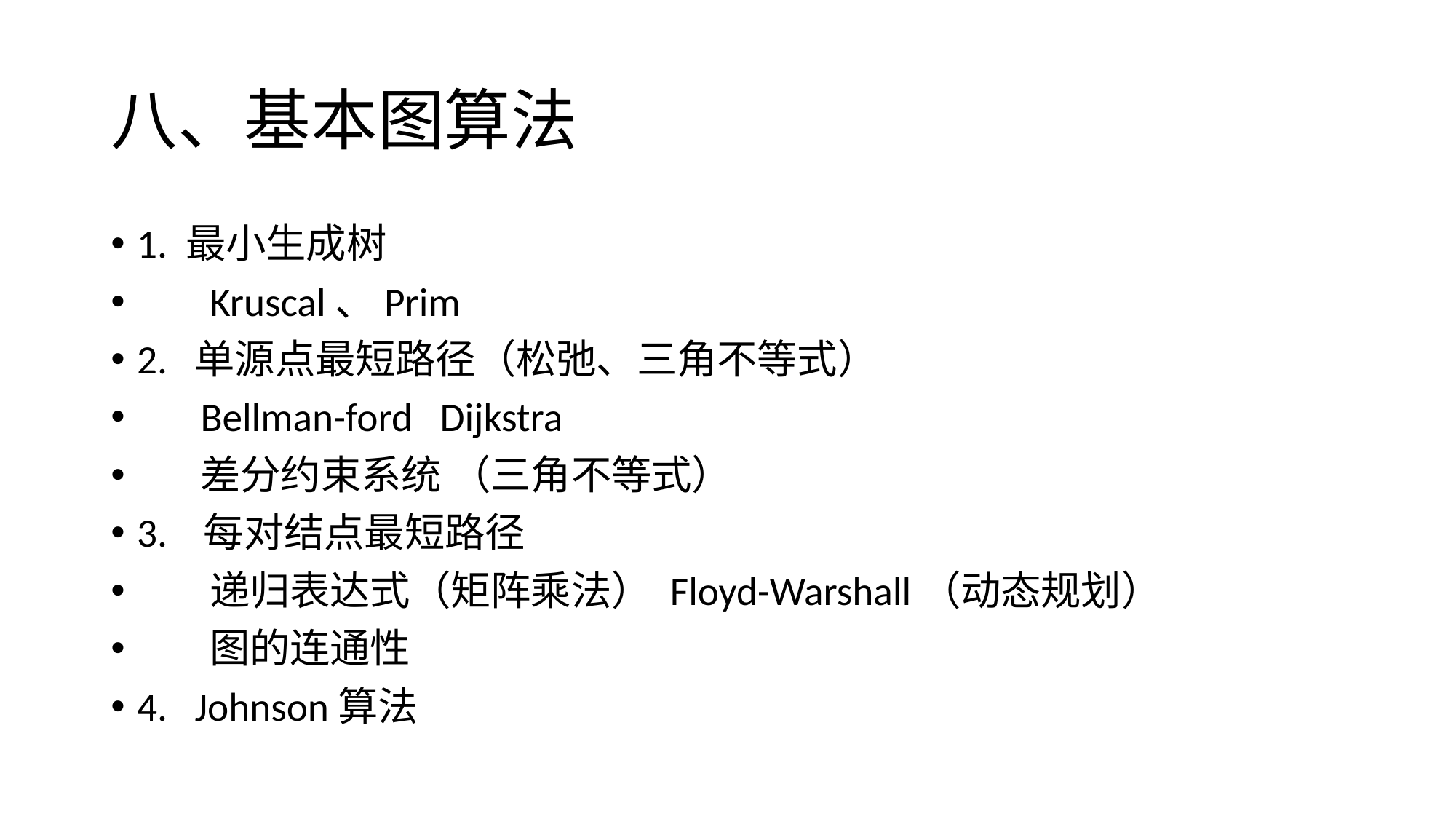

# 八、基本图算法
1. 最小生成树
        Kruscal、Prim
2.  单源点最短路径（松弛、三角不等式）
       Bellman-ford   Dijkstra
      差分约束系统 （三角不等式）
3.   每对结点最短路径
       递归表达式（矩阵乘法） Floyd-Warshall（动态规划）
       图的连通性
4.   Johnson算法